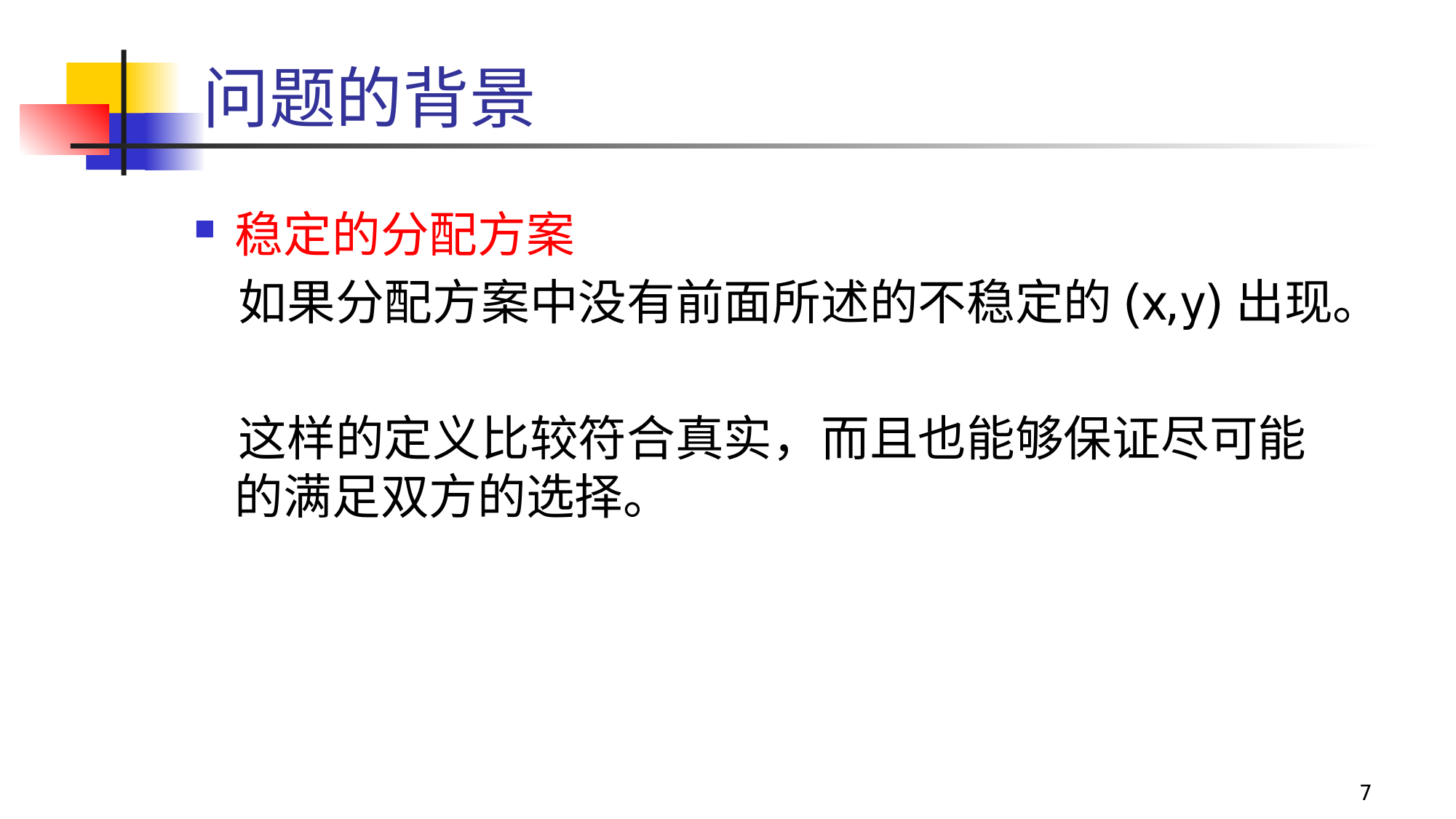

# 问题的背景
稳定的分配方案
   如果分配方案中没有前面所述的不稳定的(x,y)出现。

   这样的定义比较符合真实，而且也能够保证尽可能的满足双方的选择。

7